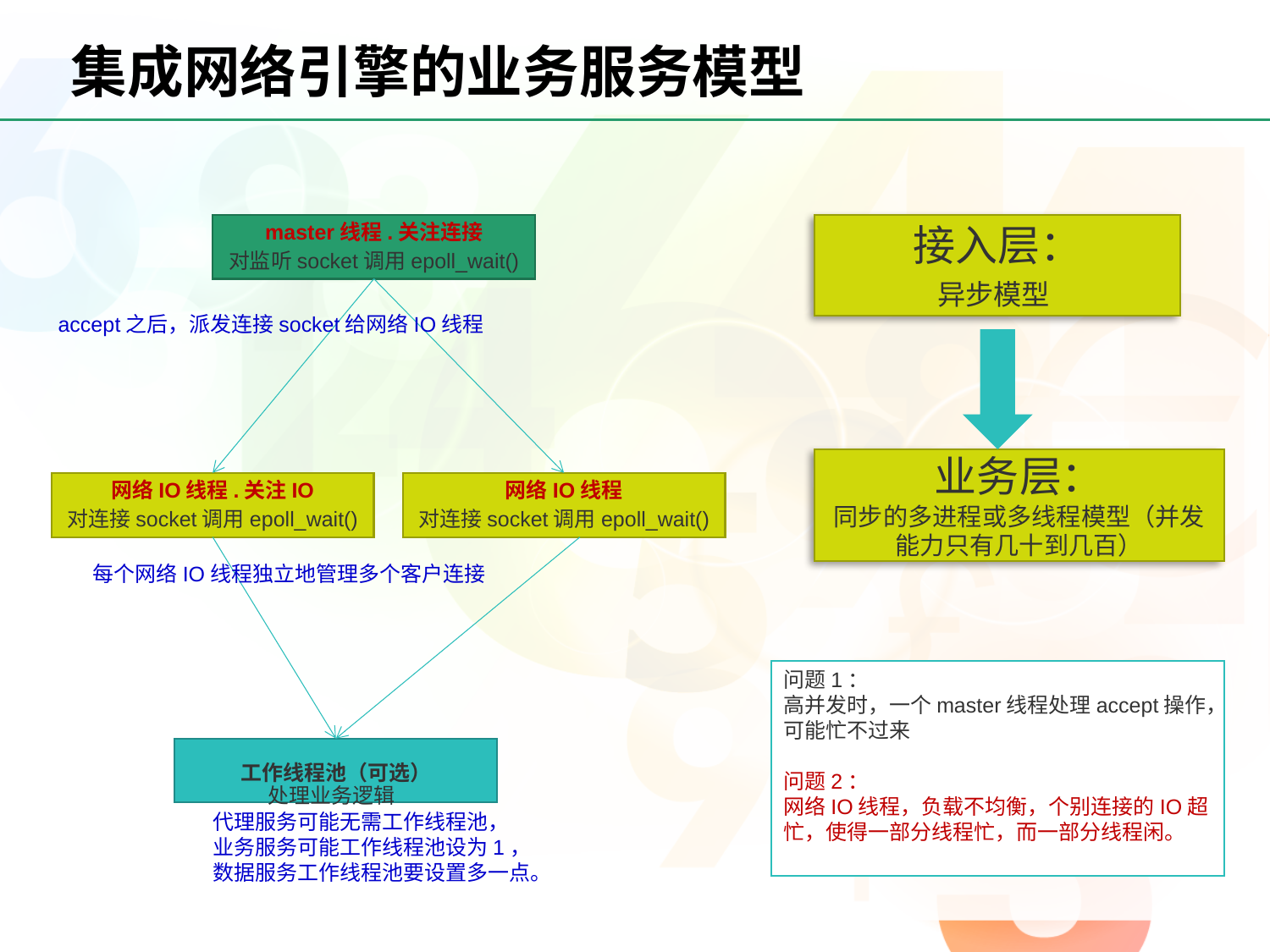

# 集成网络引擎的业务服务模型
master线程.关注连接
对监听socket调用epoll_wait()
接入层：
异步模型
accept之后，派发连接socket给网络IO线程

业务层：
同步的多进程或多线程模型（并发能力只有几十到几百）
网络IO线程.关注IO
对连接socket调用epoll_wait()
网络IO线程
对连接socket调用epoll_wait()
每个网络IO线程独立地管理多个客户连接
问题1：
高并发时，一个master线程处理accept操作，可能忙不过来

问题2：
网络IO线程，负载不均衡，个别连接的IO超忙，使得一部分线程忙，而一部分线程闲。

工作线程池（可选）
处理业务逻辑
代理服务可能无需工作线程池，
业务服务可能工作线程池设为1，
数据服务工作线程池要设置多一点。